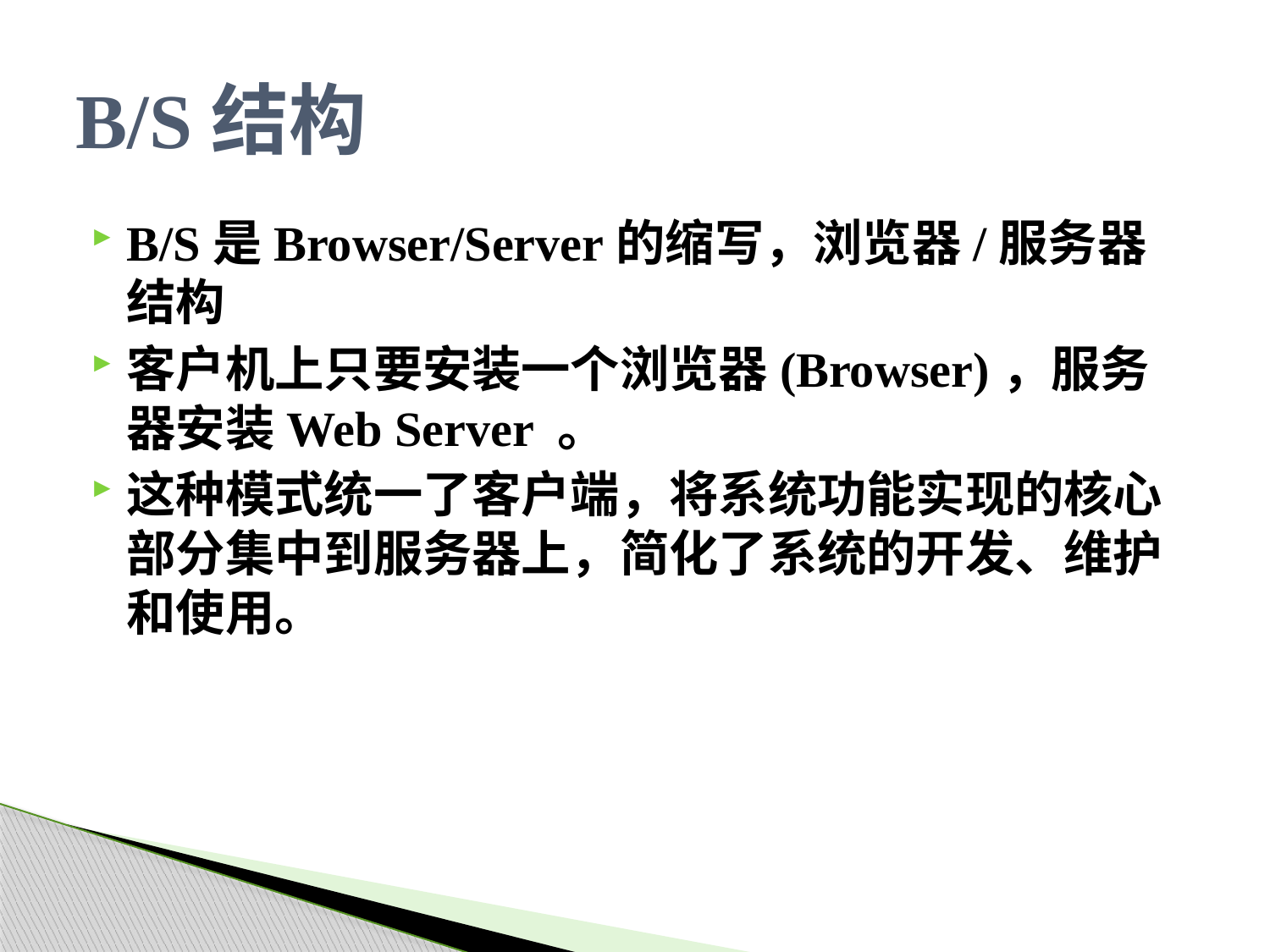

# B/S结构
B/S是Browser/Server的缩写，浏览器/服务器结构
客户机上只要安装一个浏览器(Browser)，服务器安装Web Server 。
这种模式统一了客户端，将系统功能实现的核心部分集中到服务器上，简化了系统的开发、维护和使用。